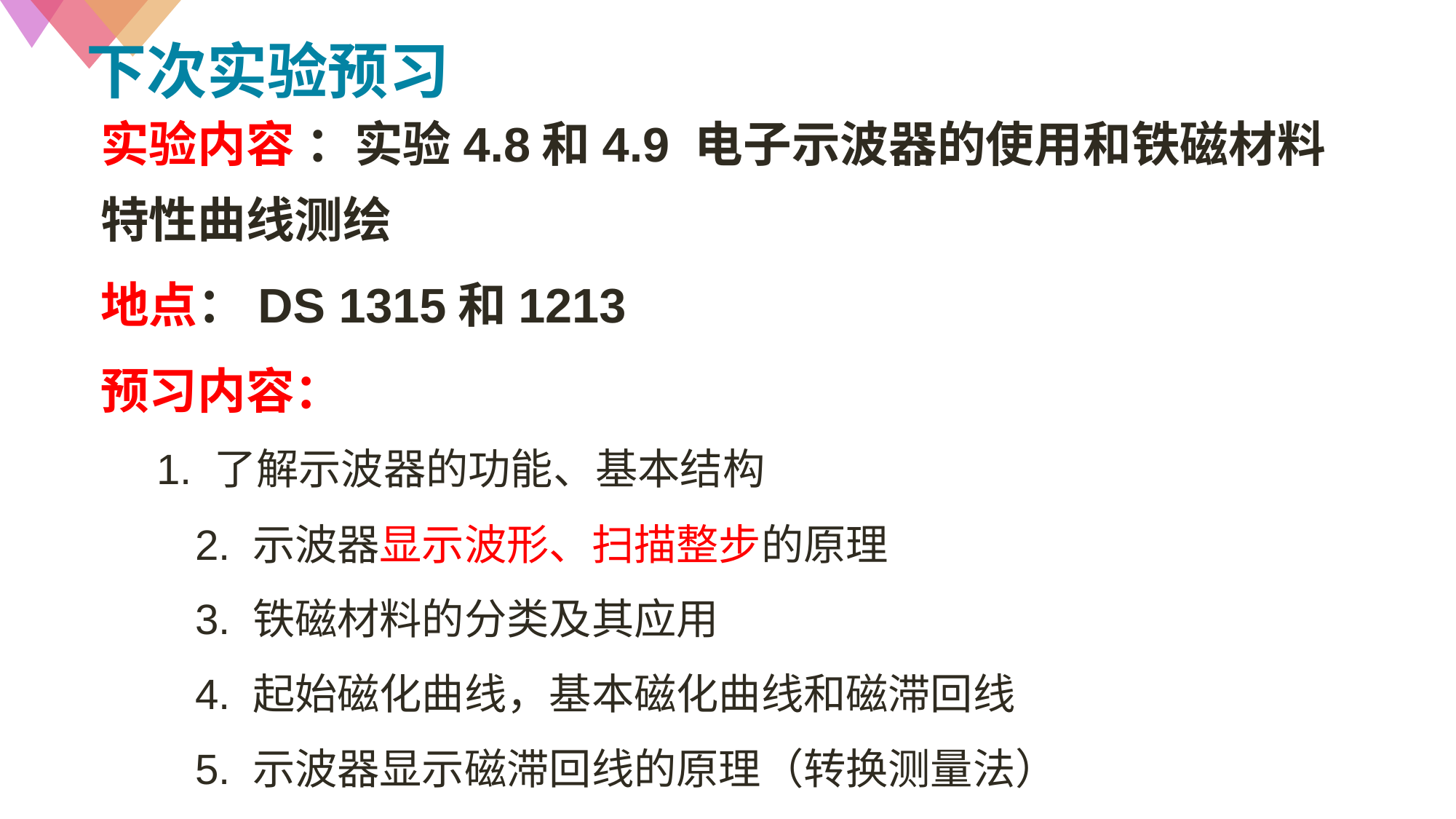

下次实验预习
实验内容 ：实验4.8和4.9 电子示波器的使用和铁磁材料特性曲线测绘
地点：DS 1315和1213
预习内容：
    1. 了解示波器的功能、基本结构
        2. 示波器显示波形、扫描整步的原理
        3. 铁磁材料的分类及其应用
        4. 起始磁化曲线，基本磁化曲线和磁滞回线
        5. 示波器显示磁滞回线的原理（转换测量法）